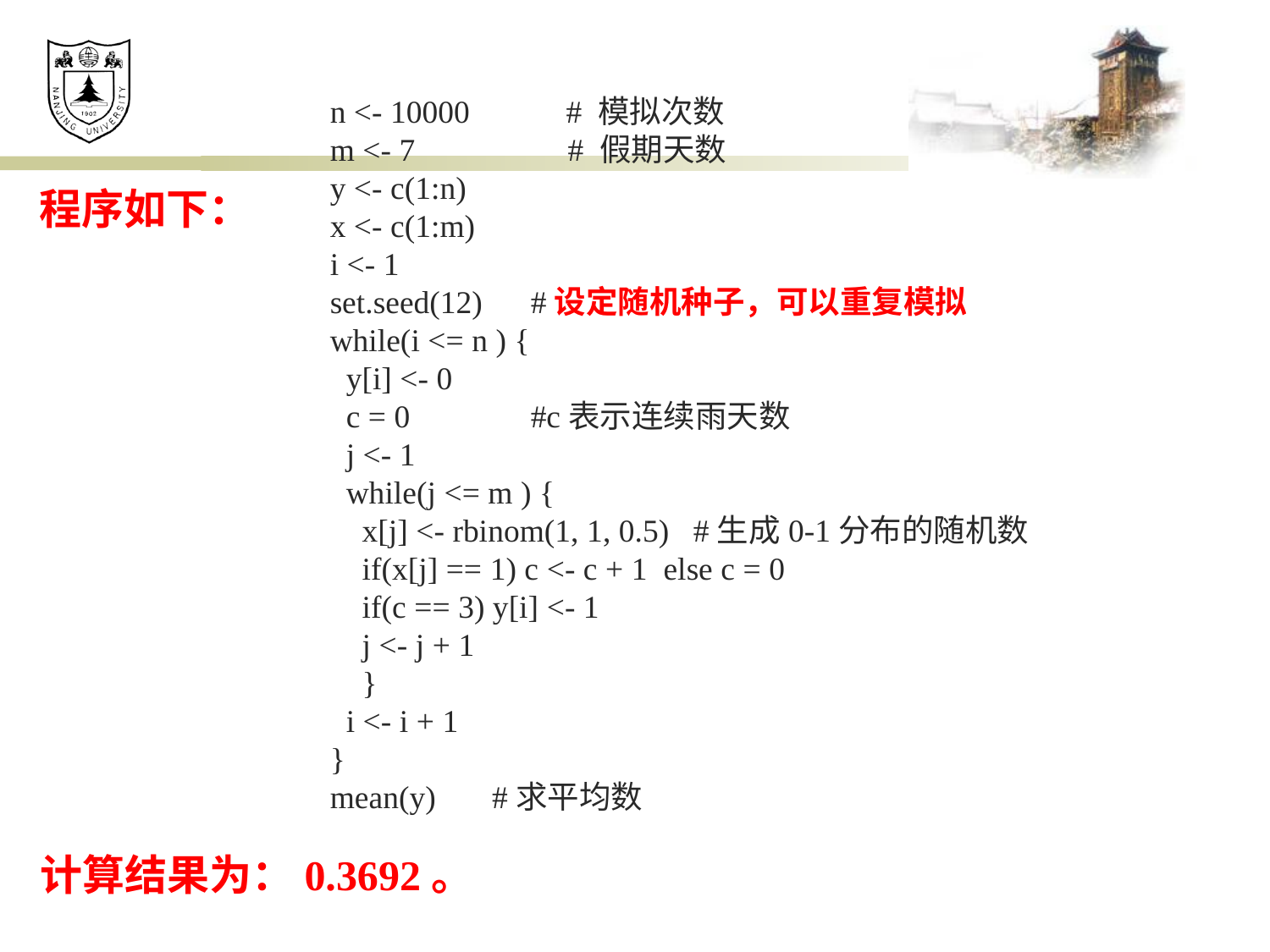

n <- 10000            # 模拟次数
m <- 7                   # 假期天数
y <- c(1:n)
x <- c(1:m)
i <- 1
set.seed(12)      #设定随机种子，可以重复模拟
while(i <= n ) {
  y[i] <- 0
  c = 0               #c表示连续雨天数
  j <- 1
  while(j <= m ) {
    x[j] <- rbinom(1, 1, 0.5)   #生成0-1分布的随机数
    if(x[j] == 1) c <- c + 1  else c = 0
    if(c == 3) y[i] <- 1
    j <- j + 1
    }
  i <- i + 1
}
mean(y)       #求平均数
程序如下：
计算结果为：0.3692。